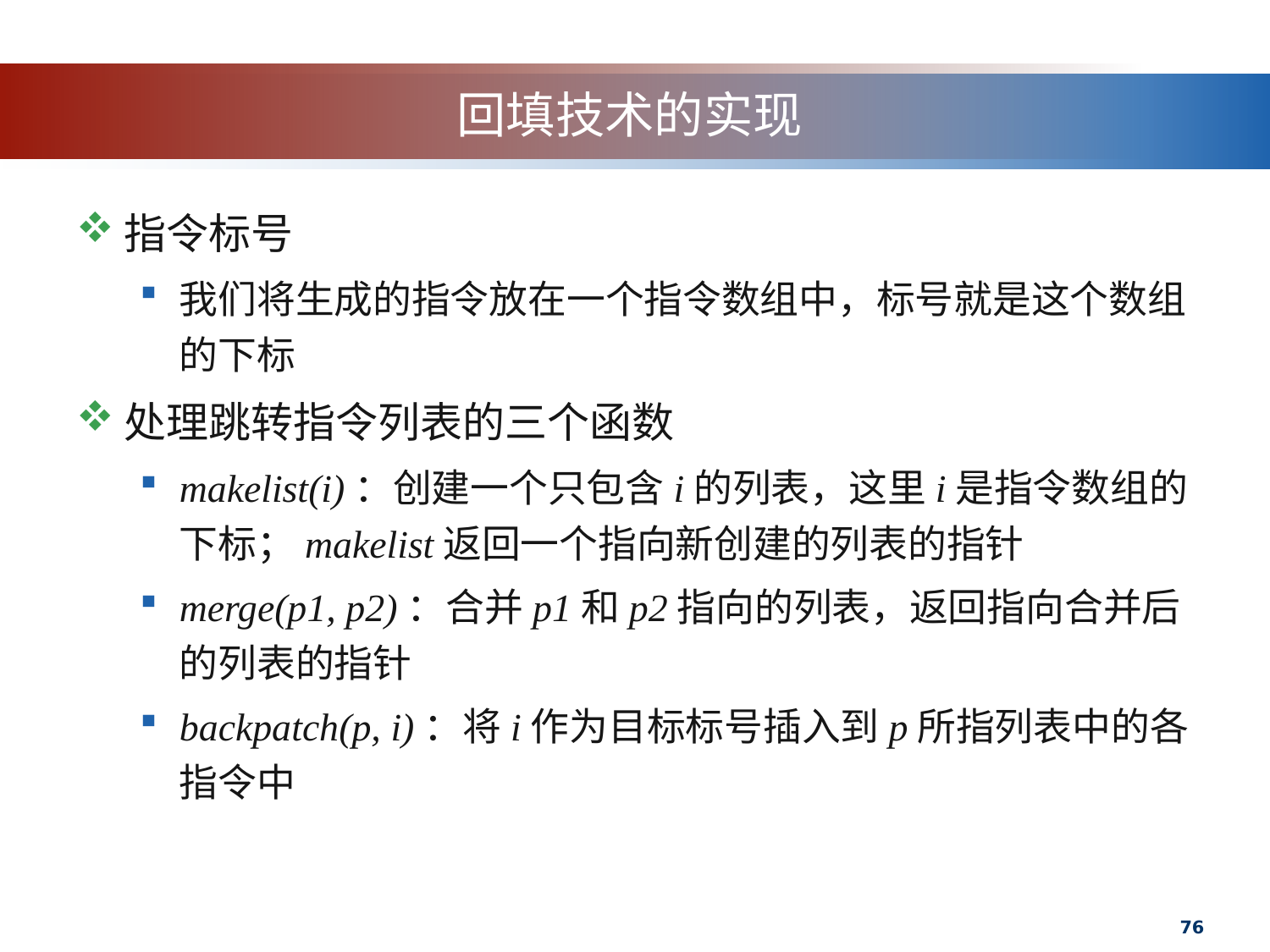

# 回填技术的实现
指令标号
我们将生成的指令放在一个指令数组中，标号就是这个数组的下标
处理跳转指令列表的三个函数
makelist(i)：创建一个只包含i的列表，这里i是指令数组的下标；makelist返回一个指向新创建的列表的指针
merge(p1, p2)：合并p1和p2指向的列表，返回指向合并后的列表的指针
backpatch(p, i)：将i作为目标标号插入到p所指列表中的各指令中
76